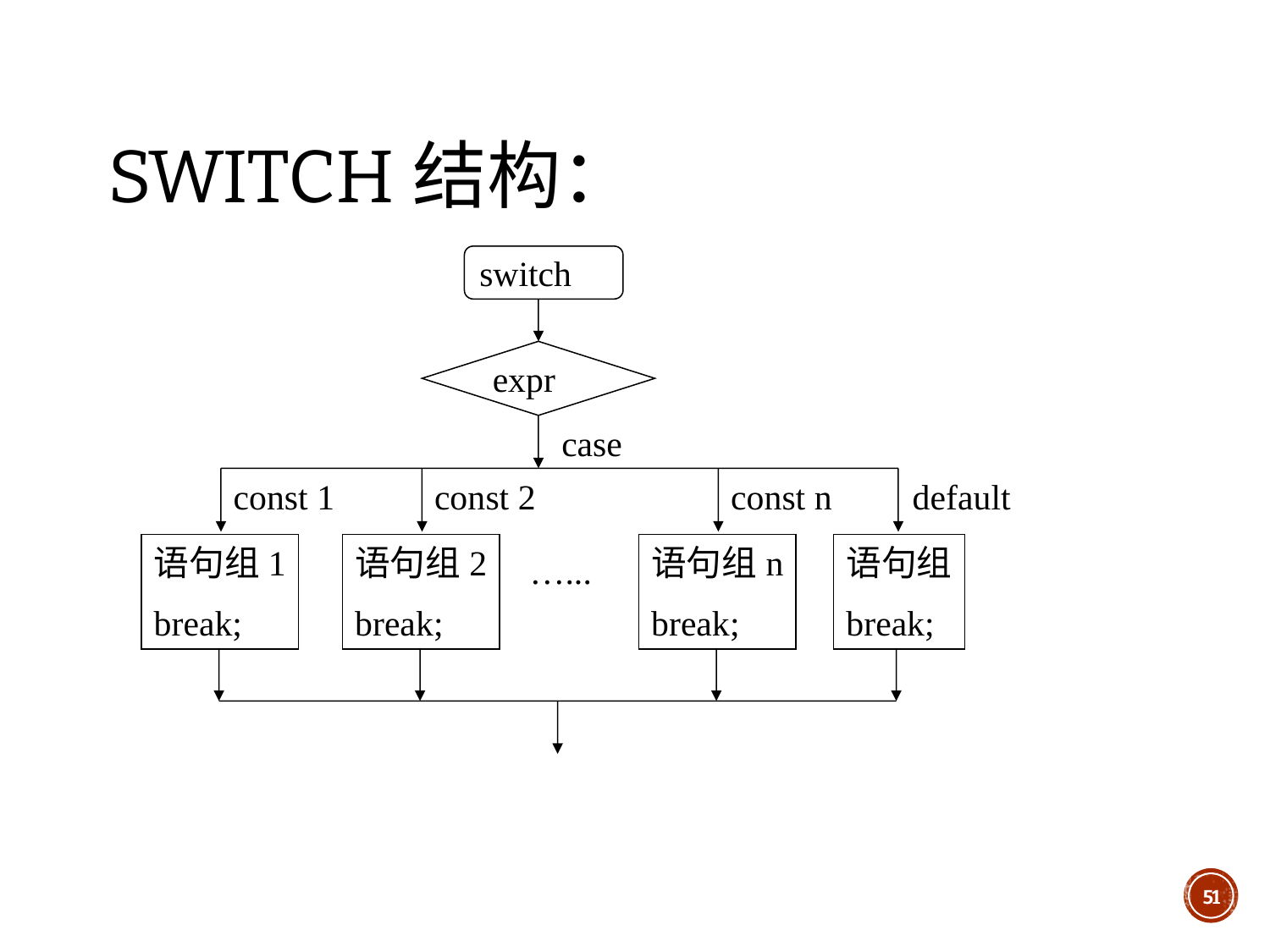

# switch结构：
switch

expr

case

const 1

const 2

const n

default
语句组1
break;
语句组2
break;
语句组n
break;
语句组
break;
…...

51